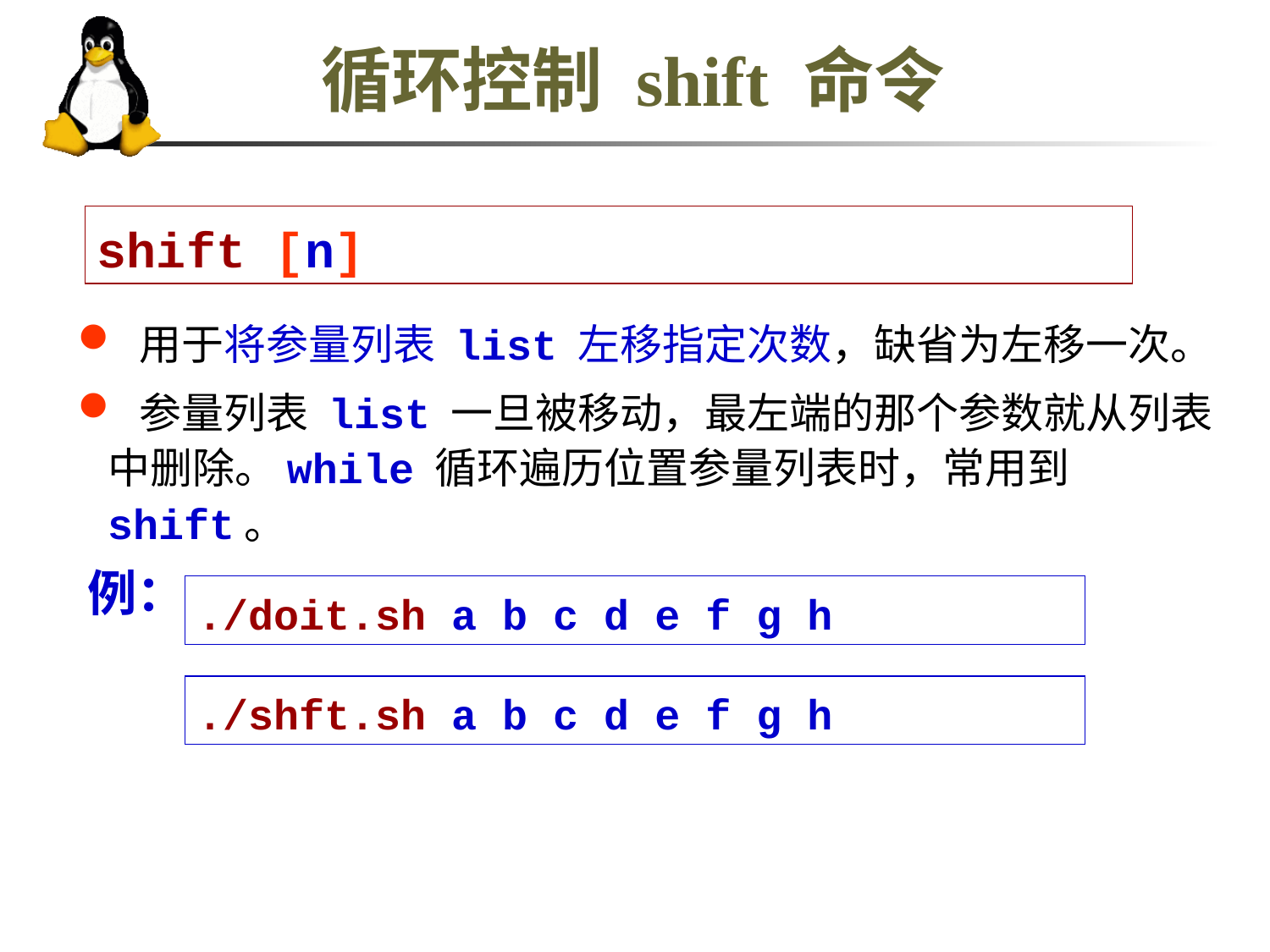

# 循环控制 shift 命令
shift [n]
 用于将参量列表 list 左移指定次数，缺省为左移一次。
 参量列表 list 一旦被移动，最左端的那个参数就从列表中删除。while 循环遍历位置参量列表时，常用到 shift。
例：
./doit.sh a b c d e f g h
./shft.sh a b c d e f g h